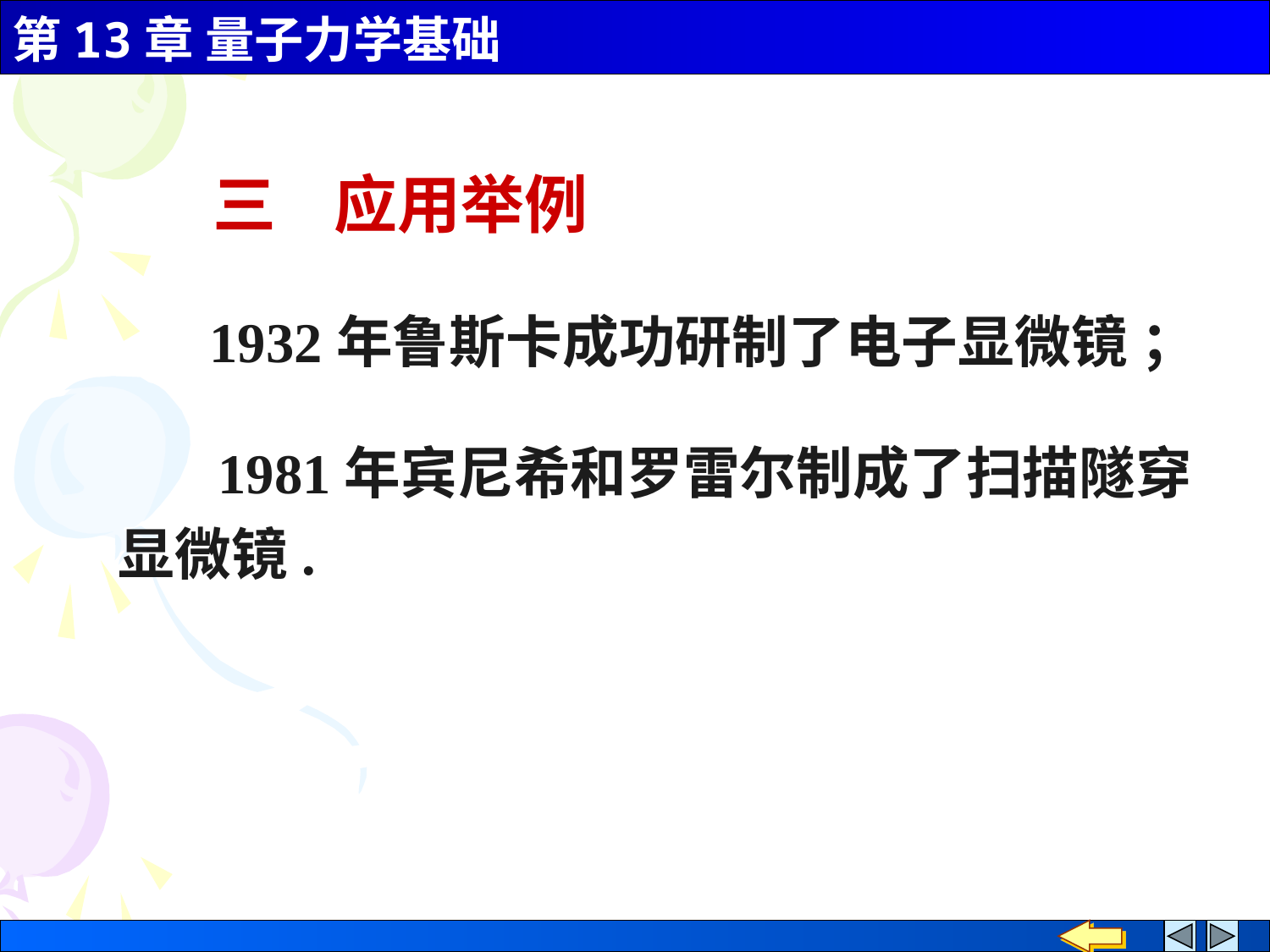

三    应用举例
          1932年鲁斯卡成功研制了电子显微镜 ；
       1981年宾尼希和罗雷尔制成了扫描隧穿显微镜.
90